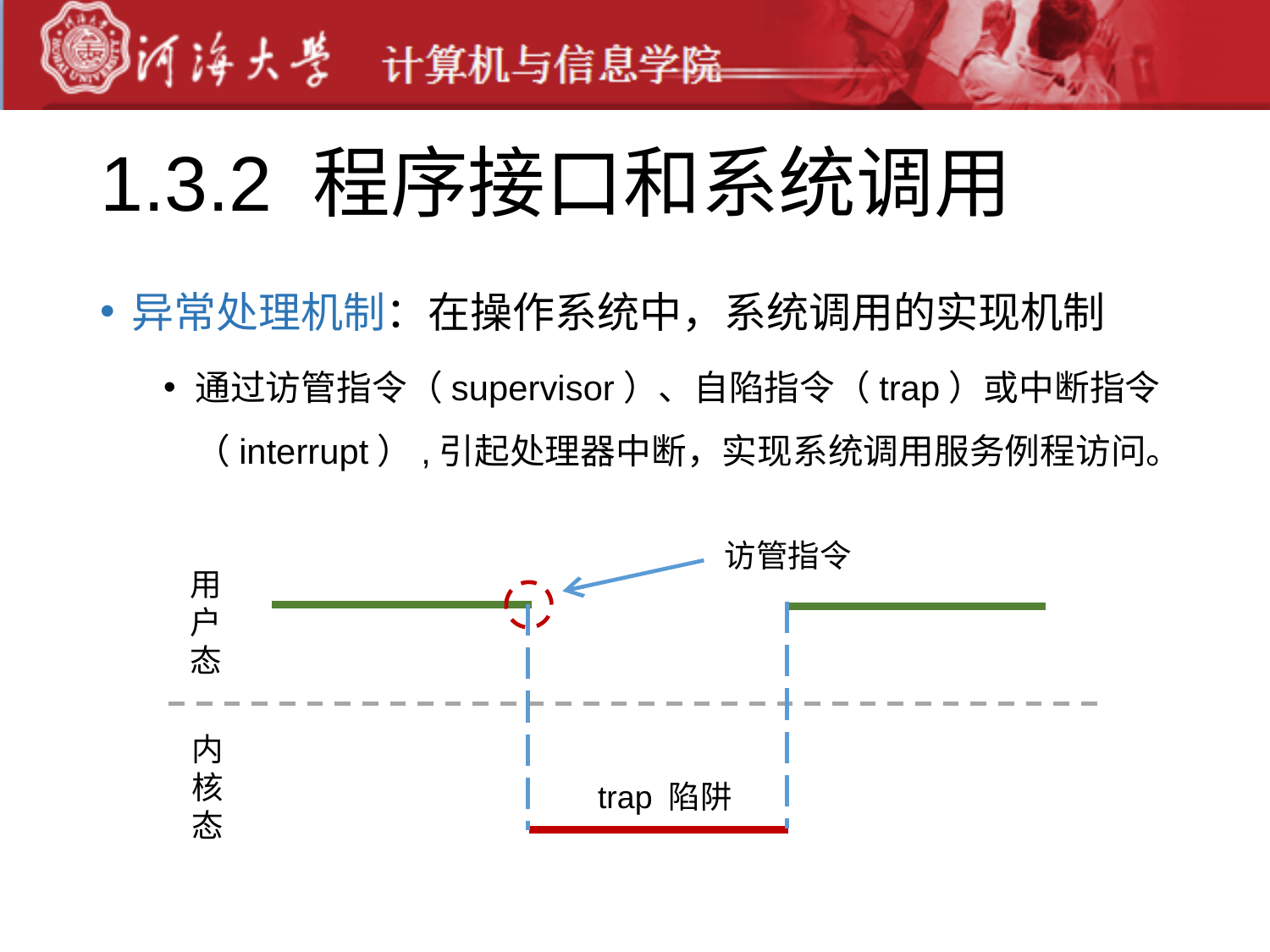

# 1.3.2 程序接口和系统调用
异常处理机制：在操作系统中，系统调用的实现机制
通过访管指令（supervisor）、自陷指令（trap）或中断指令（interrupt）,引起处理器中断，实现系统调用服务例程访问。
访管指令
用户态

内核态
trap 陷阱